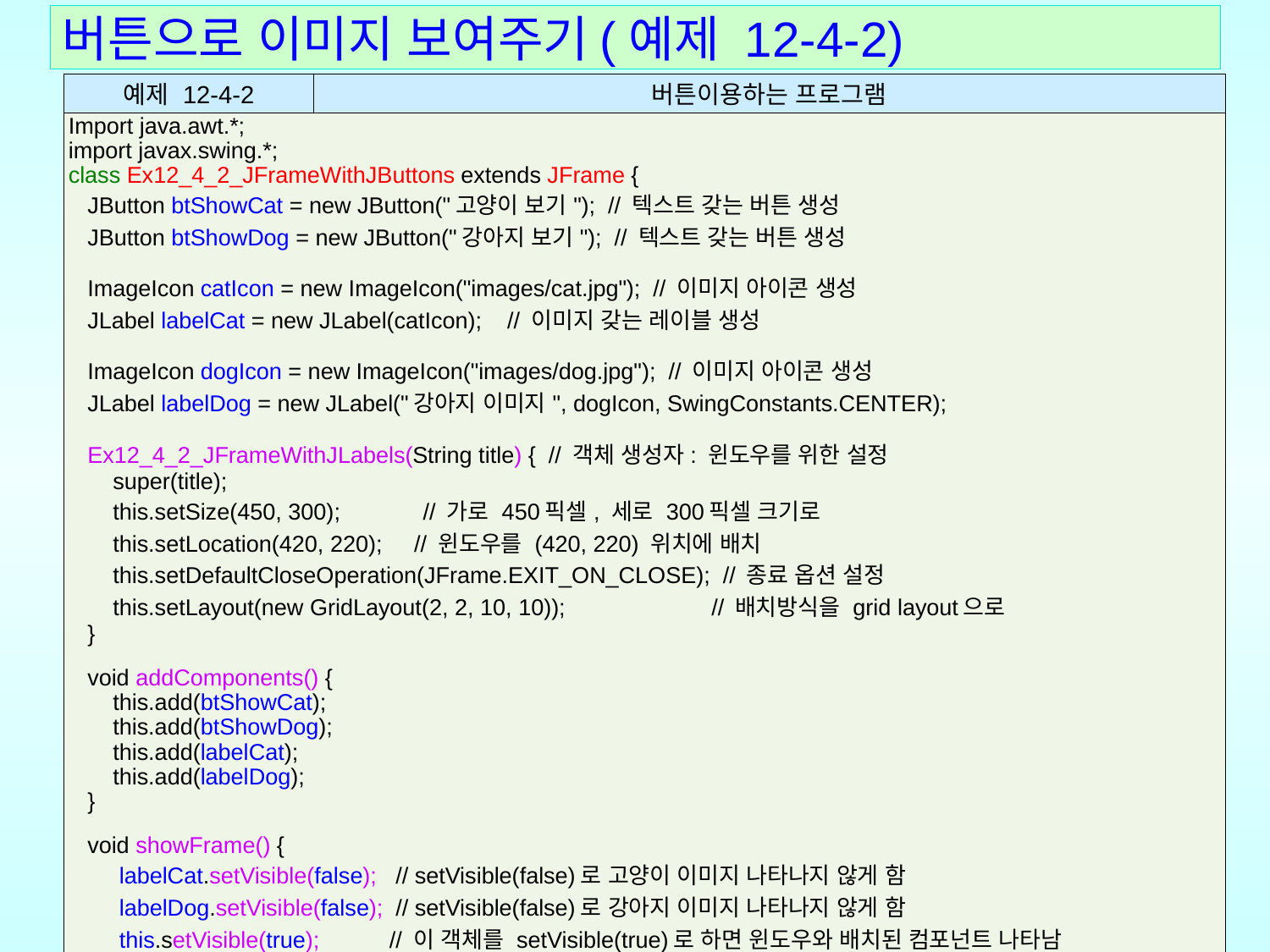

# 버튼으로 이미지 보여주기(예제 12-4-2)
| 예제 12-4-2 | 버튼이용하는 프로그램 |
| --- | --- |
| Import java.awt.\*; import javax.swing.\*; class Ex12\_4\_2\_JFrameWithJButtons extends JFrame { JButton btShowCat = new JButton("고양이 보기"); // 텍스트 갖는 버튼 생성 JButton btShowDog = new JButton("강아지 보기"); // 텍스트 갖는 버튼 생성 ImageIcon catIcon = new ImageIcon("images/cat.jpg"); // 이미지 아이콘 생성 JLabel labelCat = new JLabel(catIcon); // 이미지 갖는 레이블 생성 ImageIcon dogIcon = new ImageIcon("images/dog.jpg"); // 이미지 아이콘 생성 JLabel labelDog = new JLabel("강아지 이미지", dogIcon, SwingConstants.CENTER); Ex12\_4\_2\_JFrameWithJLabels(String title) { // 객체 생성자: 윈도우를 위한 설정 super(title); this.setSize(450, 300); // 가로 450픽셀, 세로 300픽셀 크기로 this.setLocation(420, 220); // 윈도우를 (420, 220) 위치에 배치 this.setDefaultCloseOperation(JFrame.EXIT\_ON\_CLOSE); // 종료 옵션 설정 this.setLayout(new GridLayout(2, 2, 10, 10)); // 배치방식을 grid layout으로 } void addComponents() { this.add(btShowCat); this.add(btShowDog); this.add(labelCat); this.add(labelDog); } void showFrame() { labelCat.setVisible(false); // setVisible(false)로 고양이 이미지 나타나지 않게 함 labelDog.setVisible(false); // setVisible(false)로 강아지 이미지 나타나지 않게 함 this.setVisible(true); // 이 객체를 setVisible(true)로 하면 윈도우와 배치된 컴포넌트 나타남 } |  |